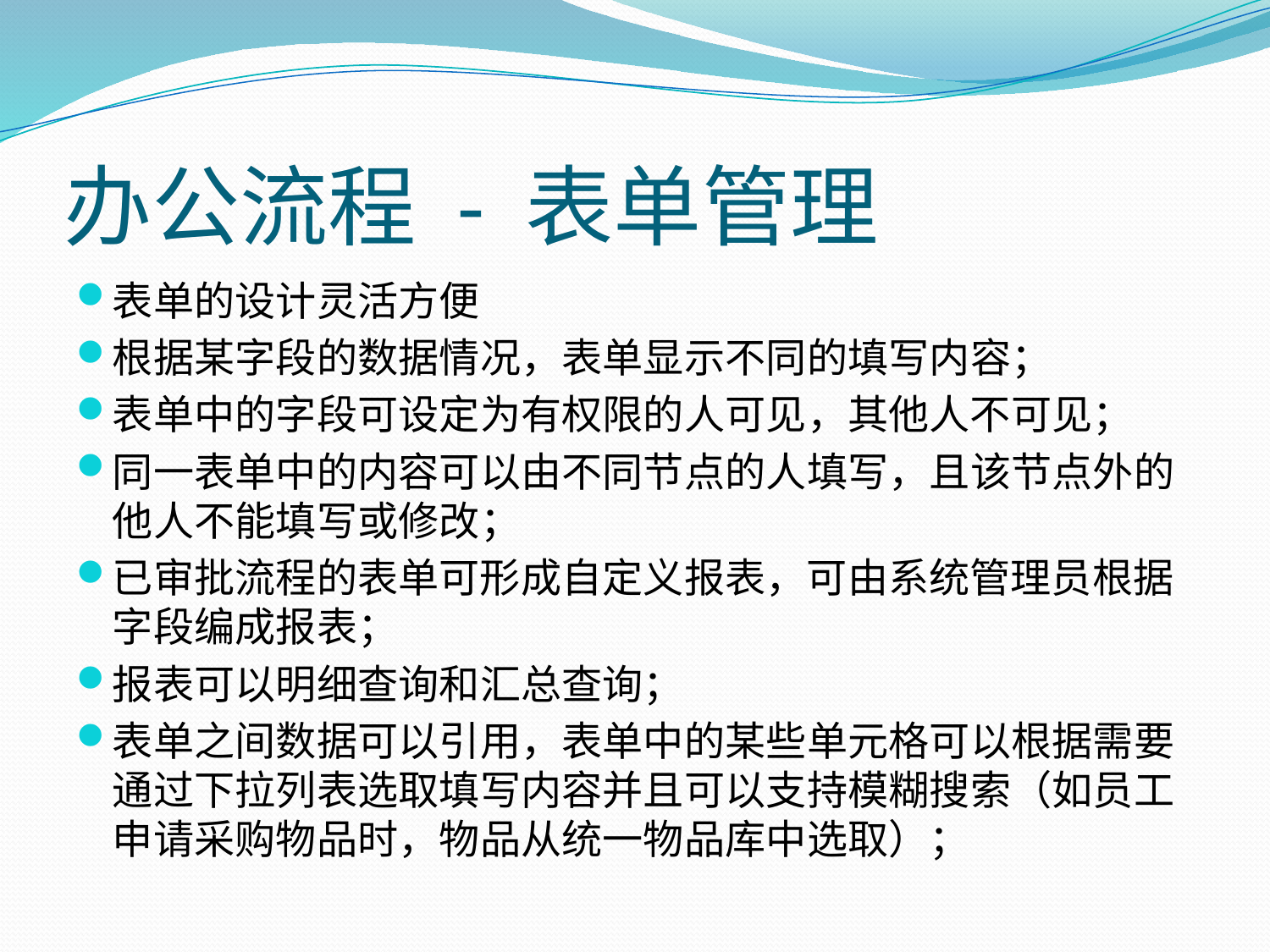

# 办公流程 - 表单管理
表单的设计灵活方便
根据某字段的数据情况，表单显示不同的填写内容；
表单中的字段可设定为有权限的人可见，其他人不可见；
同一表单中的内容可以由不同节点的人填写，且该节点外的他人不能填写或修改；
已审批流程的表单可形成自定义报表，可由系统管理员根据字段编成报表；
报表可以明细查询和汇总查询；
表单之间数据可以引用，表单中的某些单元格可以根据需要通过下拉列表选取填写内容并且可以支持模糊搜索（如员工申请采购物品时，物品从统一物品库中选取）；